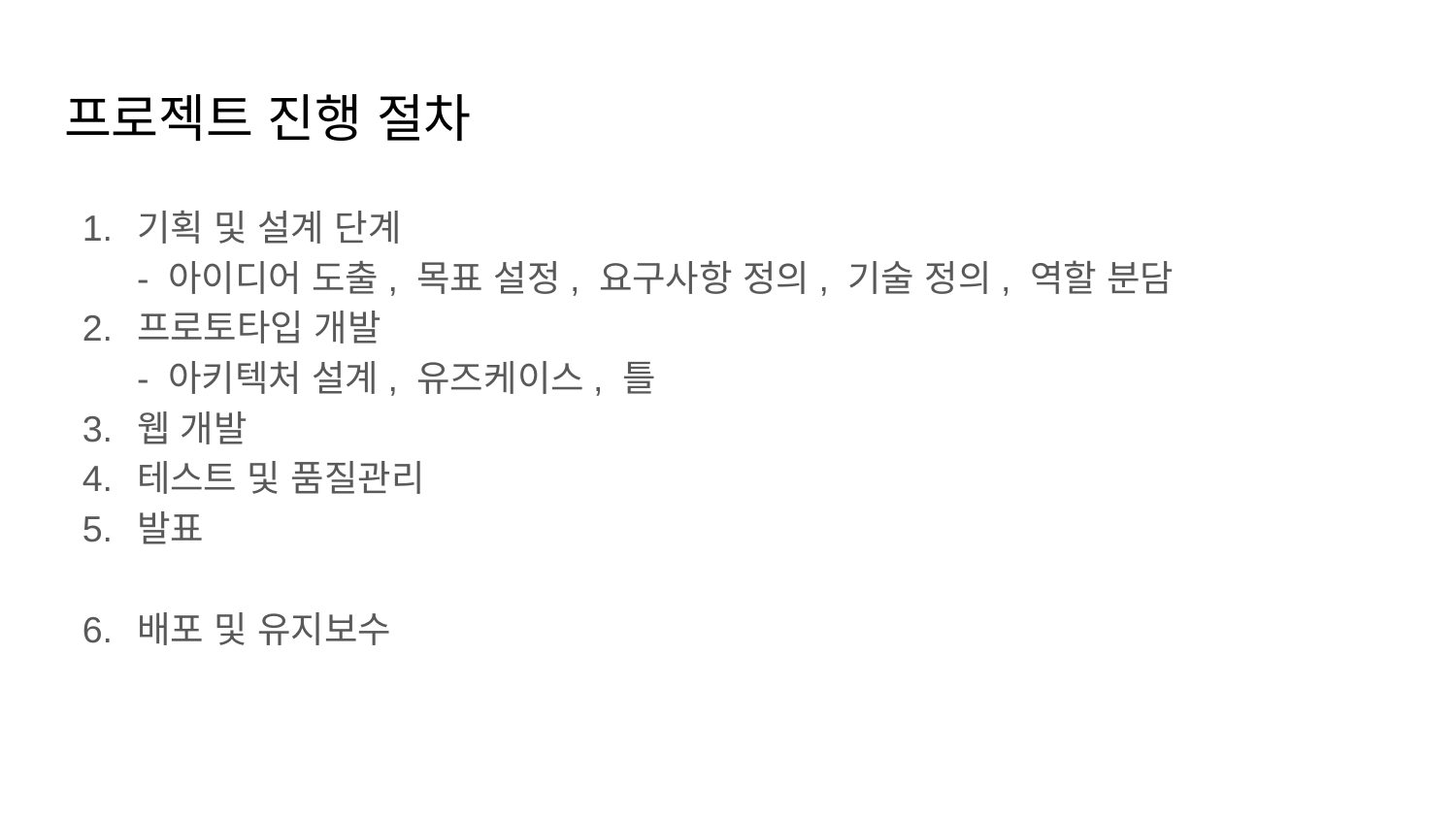

# 프로젝트 진행 절차
기획 및 설계 단계
- 아이디어 도출, 목표 설정, 요구사항 정의, 기술 정의, 역할 분담
프로토타입 개발
- 아키텍처 설계, 유즈케이스, 틀
웹 개발
테스트 및 품질관리
발표

배포 및 유지보수